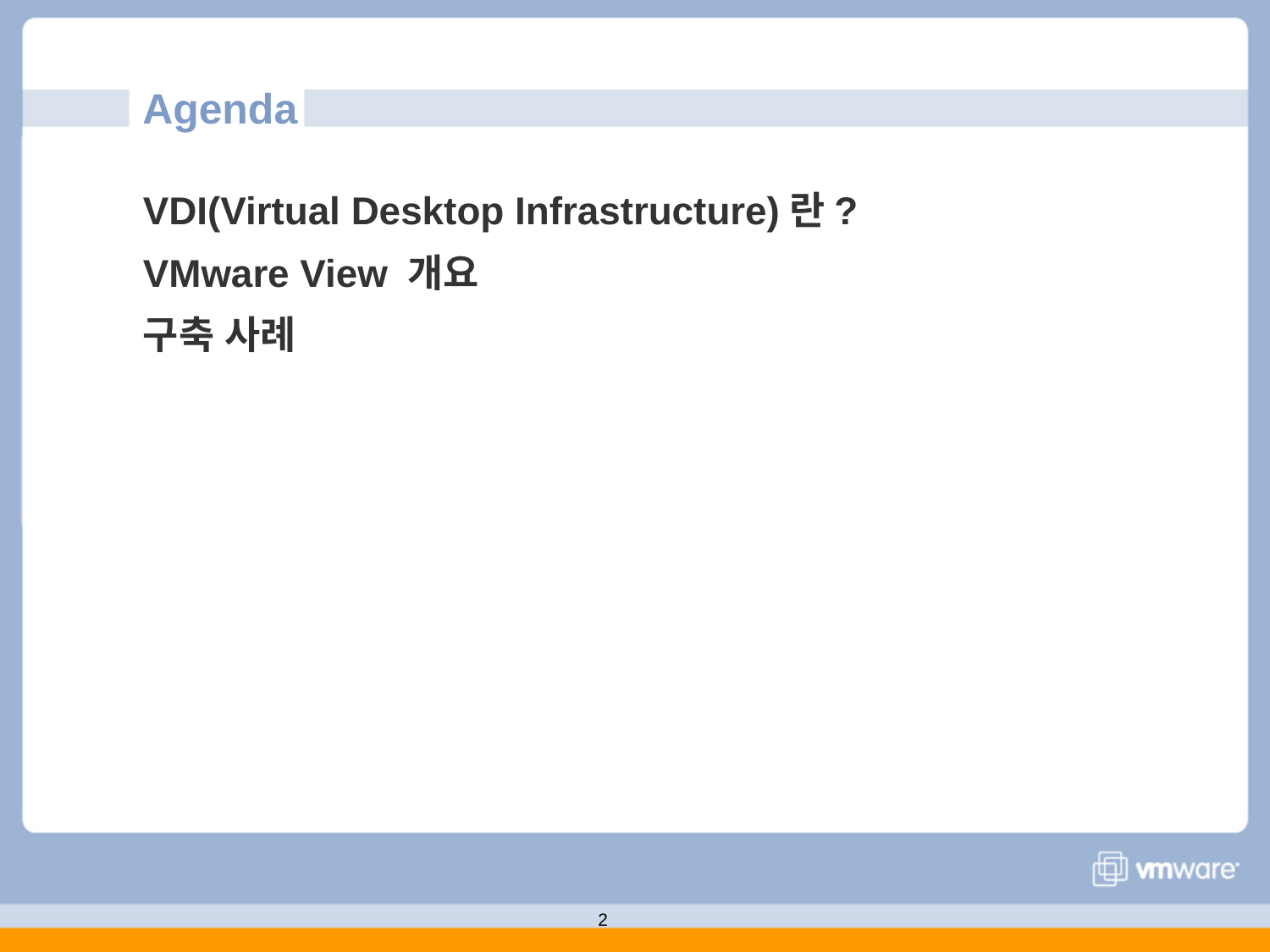

VDI(Virtual Desktop Infrastructure)란?
VMware View 개요
구축 사례
Agenda
2